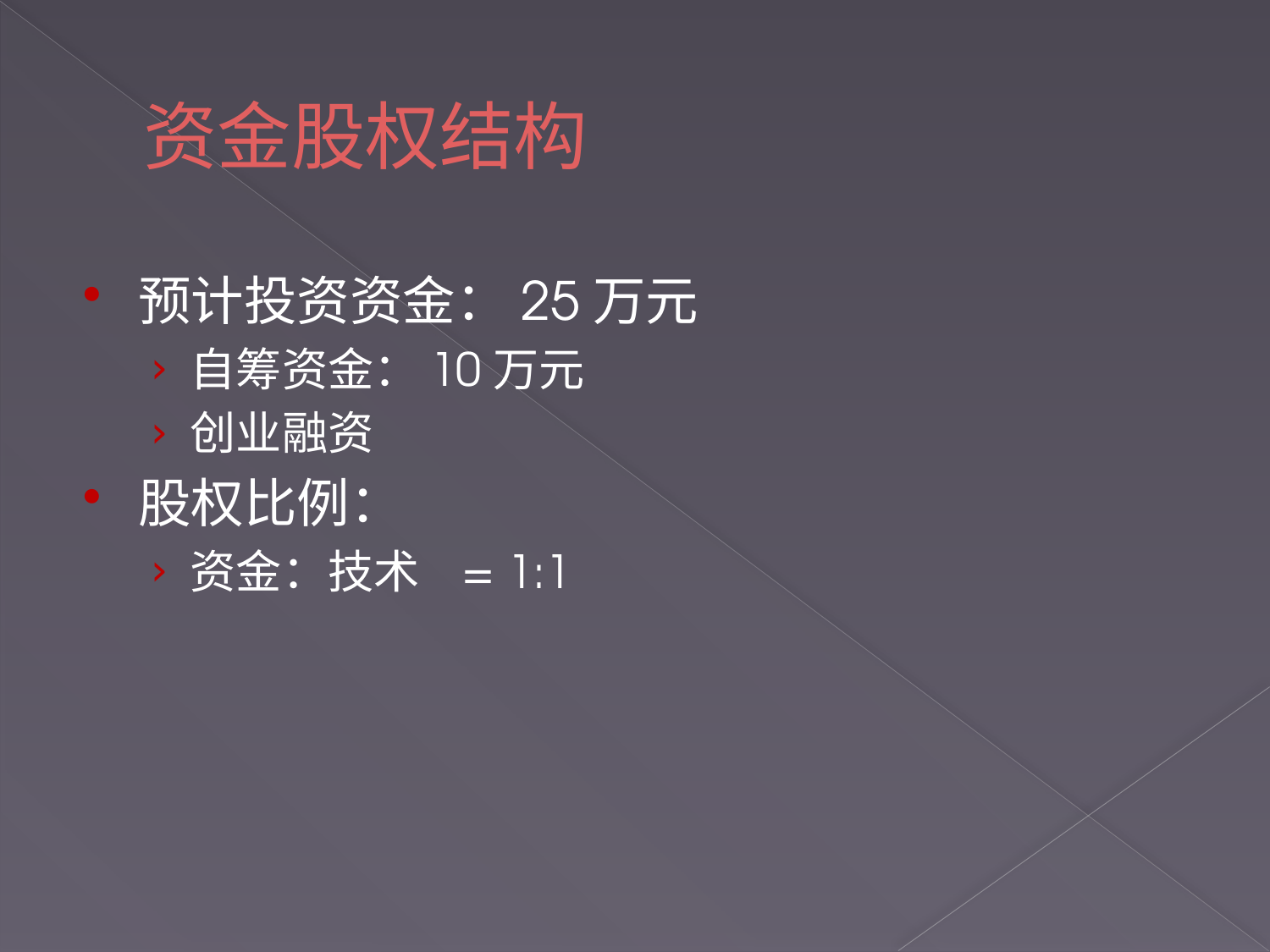

# 资金股权结构
预计投资资金：25万元
自筹资金：10万元
创业融资
股权比例：
资金：技术   = 1:1